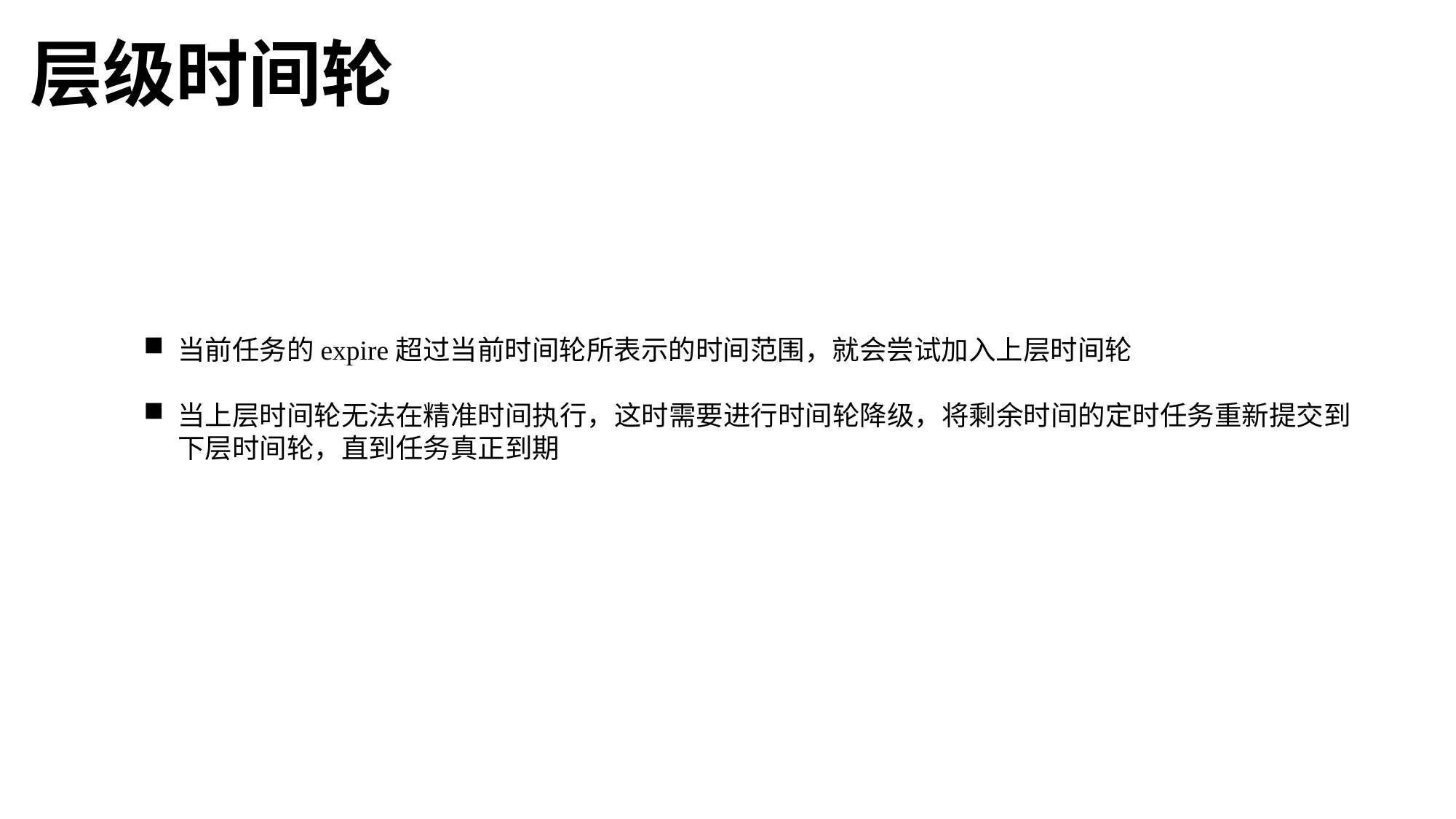

层级时间轮
当前任务的expire超过当前时间轮所表示的时间范围，就会尝试加入上层时间轮

当上层时间轮无法在精准时间执行，这时需要进行时间轮降级，将剩余时间的定时任务重新提交到下层时间轮，直到任务真正到期